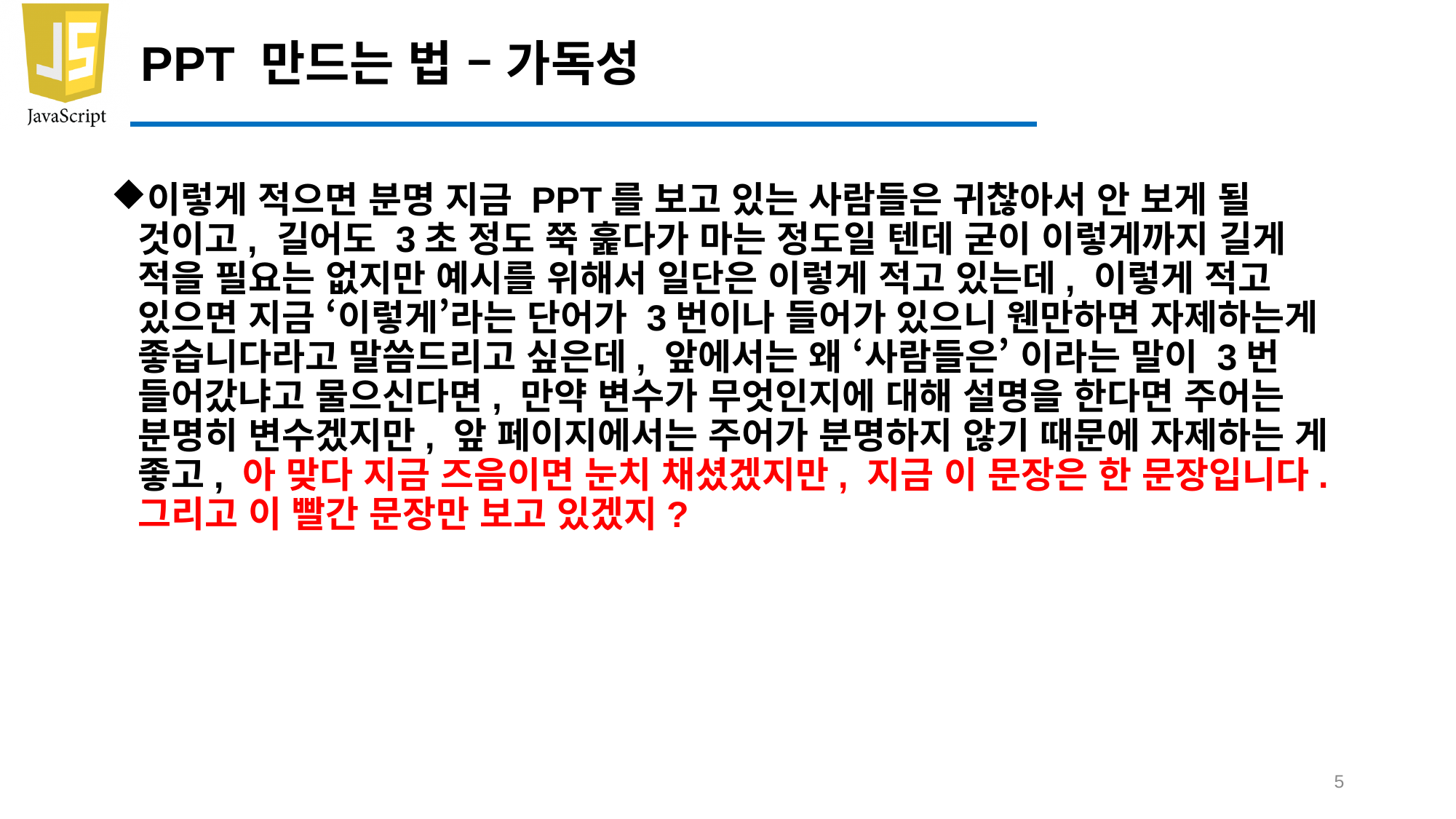

# PPT 만드는 법 – 가독성
이렇게 적으면 분명 지금 PPT를 보고 있는 사람들은 귀찮아서 안 보게 될 것이고, 길어도 3초 정도 쭉 훑다가 마는 정도일 텐데 굳이 이렇게까지 길게 적을 필요는 없지만 예시를 위해서 일단은 이렇게 적고 있는데, 이렇게 적고 있으면 지금 ‘이렇게’라는 단어가 3번이나 들어가 있으니 웬만하면 자제하는게 좋습니다라고 말씀드리고 싶은데, 앞에서는 왜 ‘사람들은’ 이라는 말이 3번 들어갔냐고 물으신다면, 만약 변수가 무엇인지에 대해 설명을 한다면 주어는 분명히 변수겠지만, 앞 페이지에서는 주어가 분명하지 않기 때문에 자제하는 게 좋고, 아 맞다 지금 즈음이면 눈치 채셨겠지만, 지금 이 문장은 한 문장입니다. 그리고 이 빨간 문장만 보고 있겠지?
5